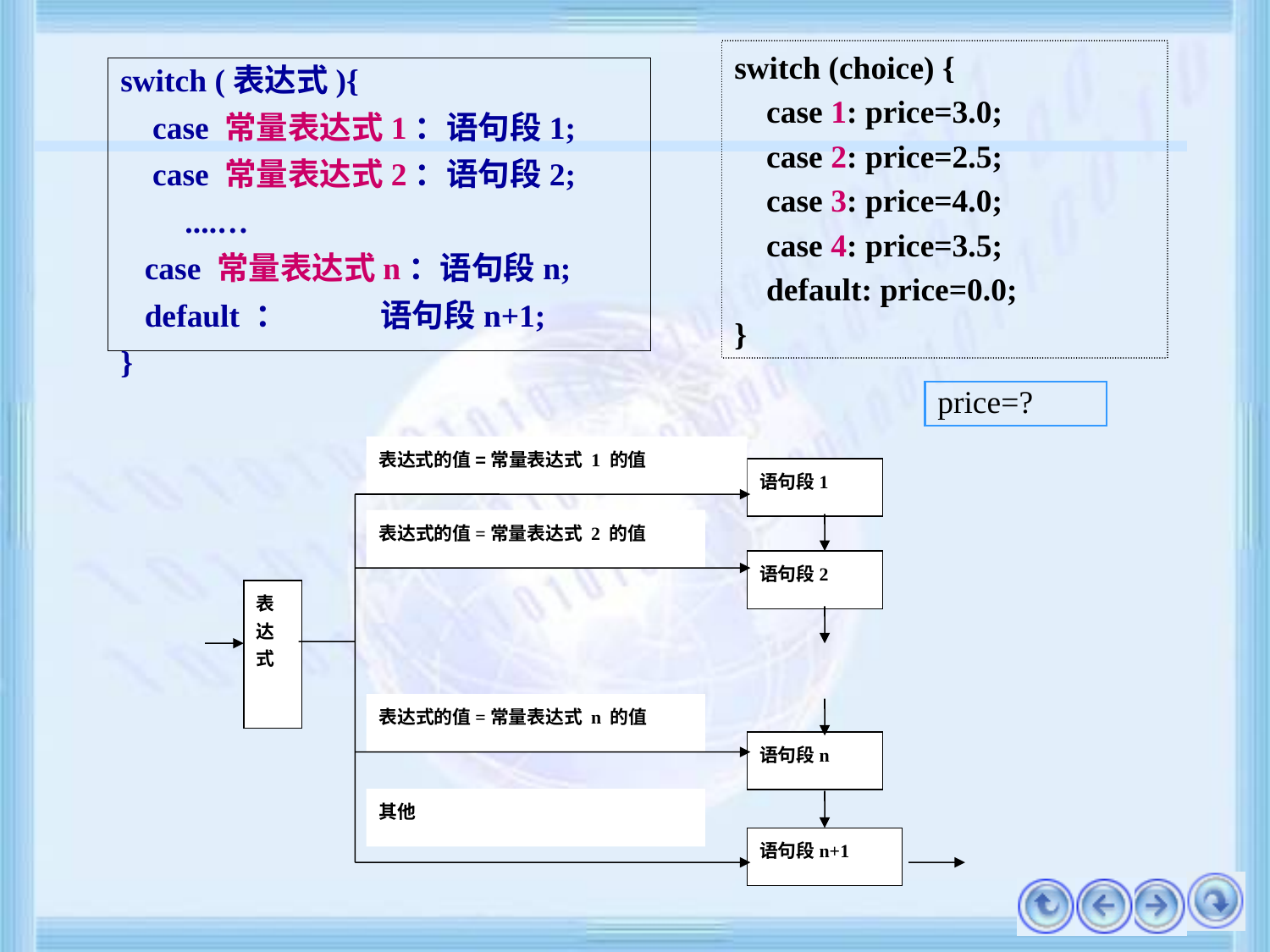

switch (choice) {
    case 1: price=3.0;
    case 2: price=2.5;
    case 3: price=4.0;
    case 4: price=3.5;
    default: price=0.0;
}
switch (表达式){
    case 常量表达式1：语句段1;
    case 常量表达式2：语句段2;
        ....…
   case 常量表达式n：语句段n;
   default ：             语句段n+1;
}
price=?
表达式的值=常量表达式 1 的值
语句段1

表达式的值=常量表达式 2 的值

语句段2

表达式

表达式的值=常量表达式 n 的值

语句段n

其他

语句段n+1